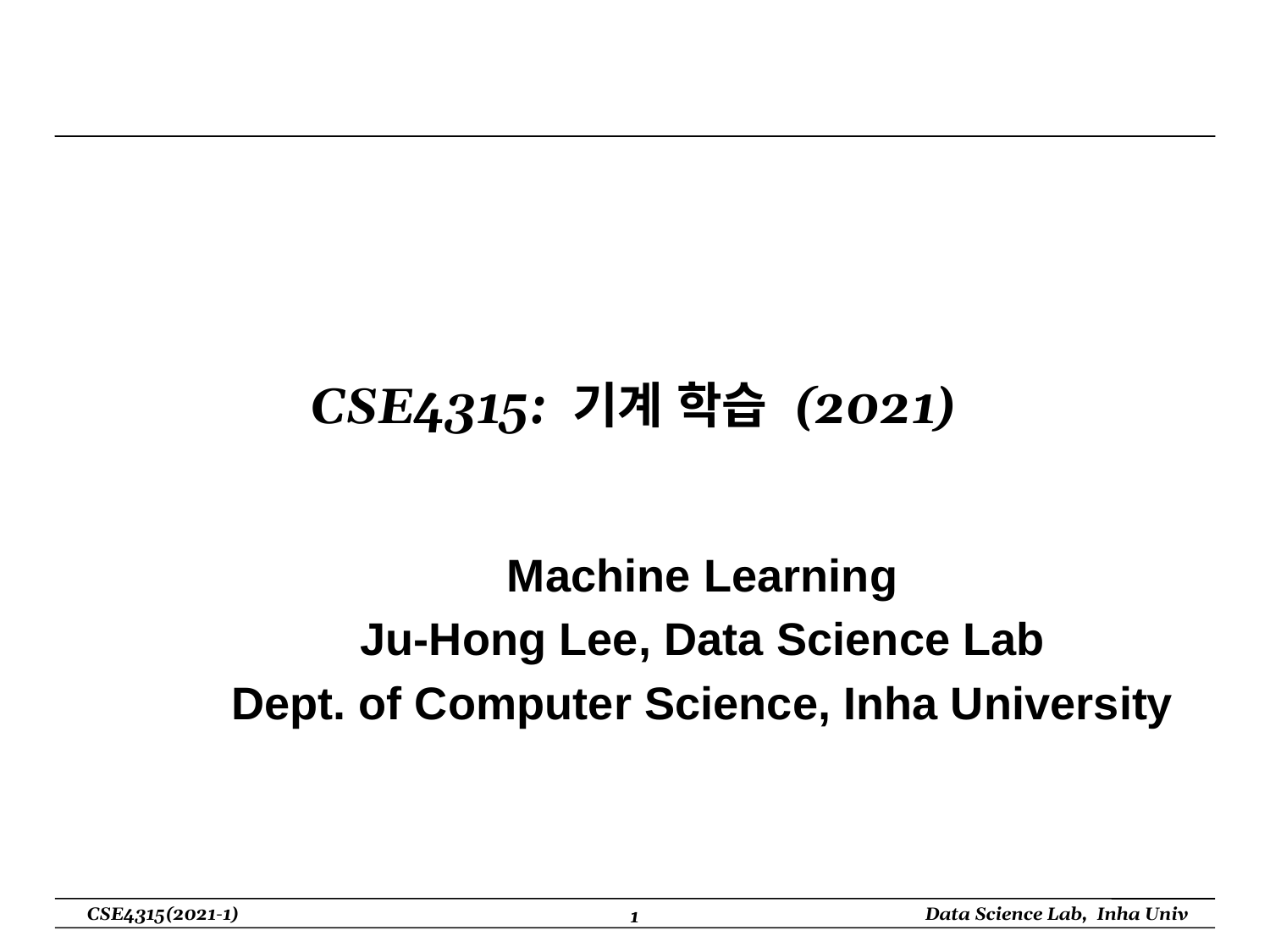

# CSE4315: 기계 학습 (2021)
Machine Learning
Ju-Hong Lee, Data Science Lab
Dept. of Computer Science, Inha University

1